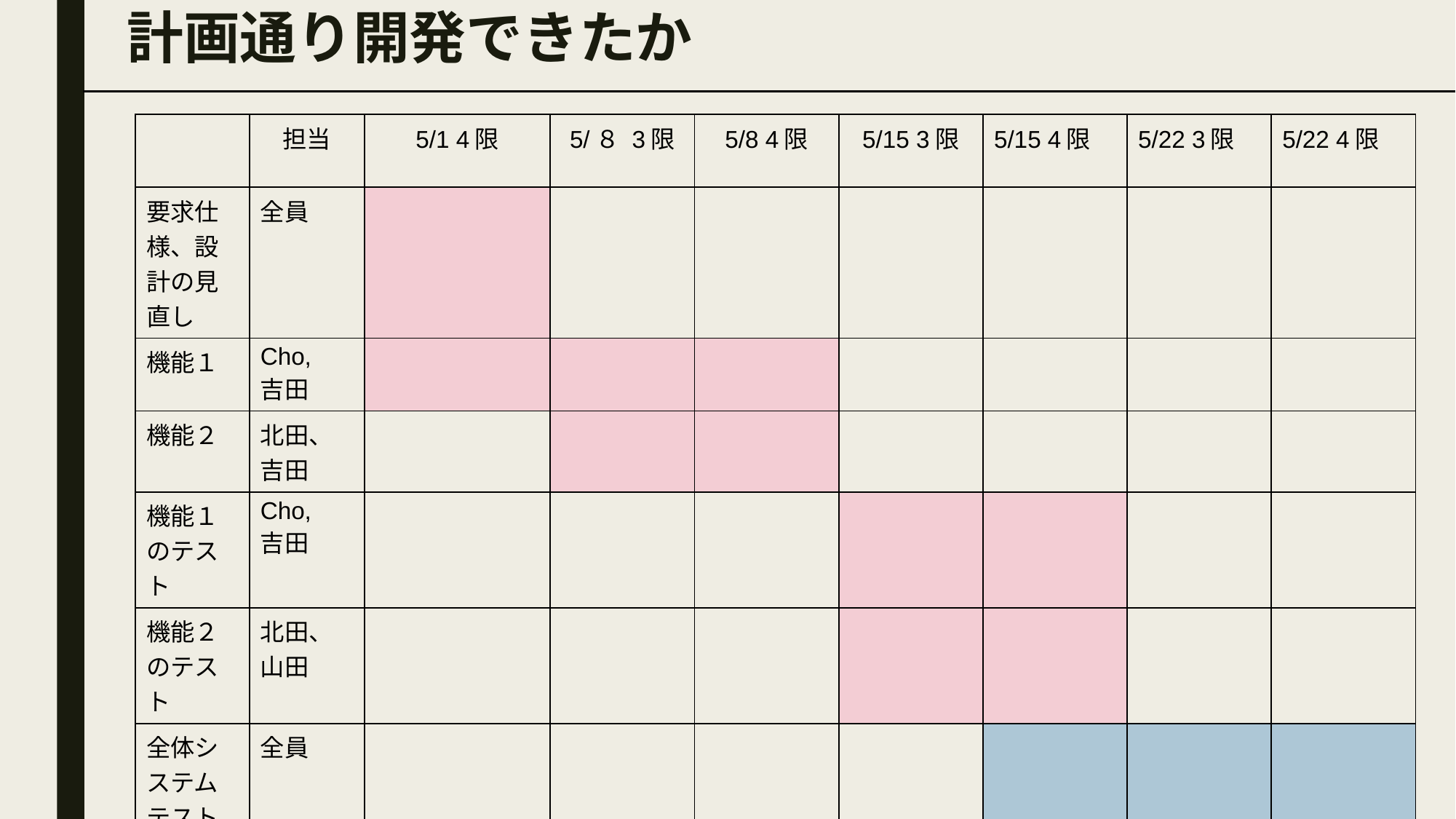

# 計画通り開発できたか
|  | 担当 | 5/1 4限 | 5/８ 3限 | 5/8 4限 | 5/15 3限 | 5/15 4限 | 5/22 3限 | 5/22 4限 |
| --- | --- | --- | --- | --- | --- | --- | --- | --- |
| 要求仕様、設計の見直し | 全員 |  |  |  |  |  |  |  |
| 機能１ | Cho, 吉田 |  |  |  |  |  |  |  |
| 機能２ | 北田、 吉田 |  |  |  |  |  |  |  |
| 機能１のテスト | Cho, 吉田 |  |  |  |  |  |  |  |
| 機能２のテスト | 北田、 山田 |  |  |  |  |  |  |  |
| 全体システムテスト | 全員 |  |  |  |  |  |  |  |
| 成果発表資料作成 | 全員 |  |  |  |  |  |  |  |